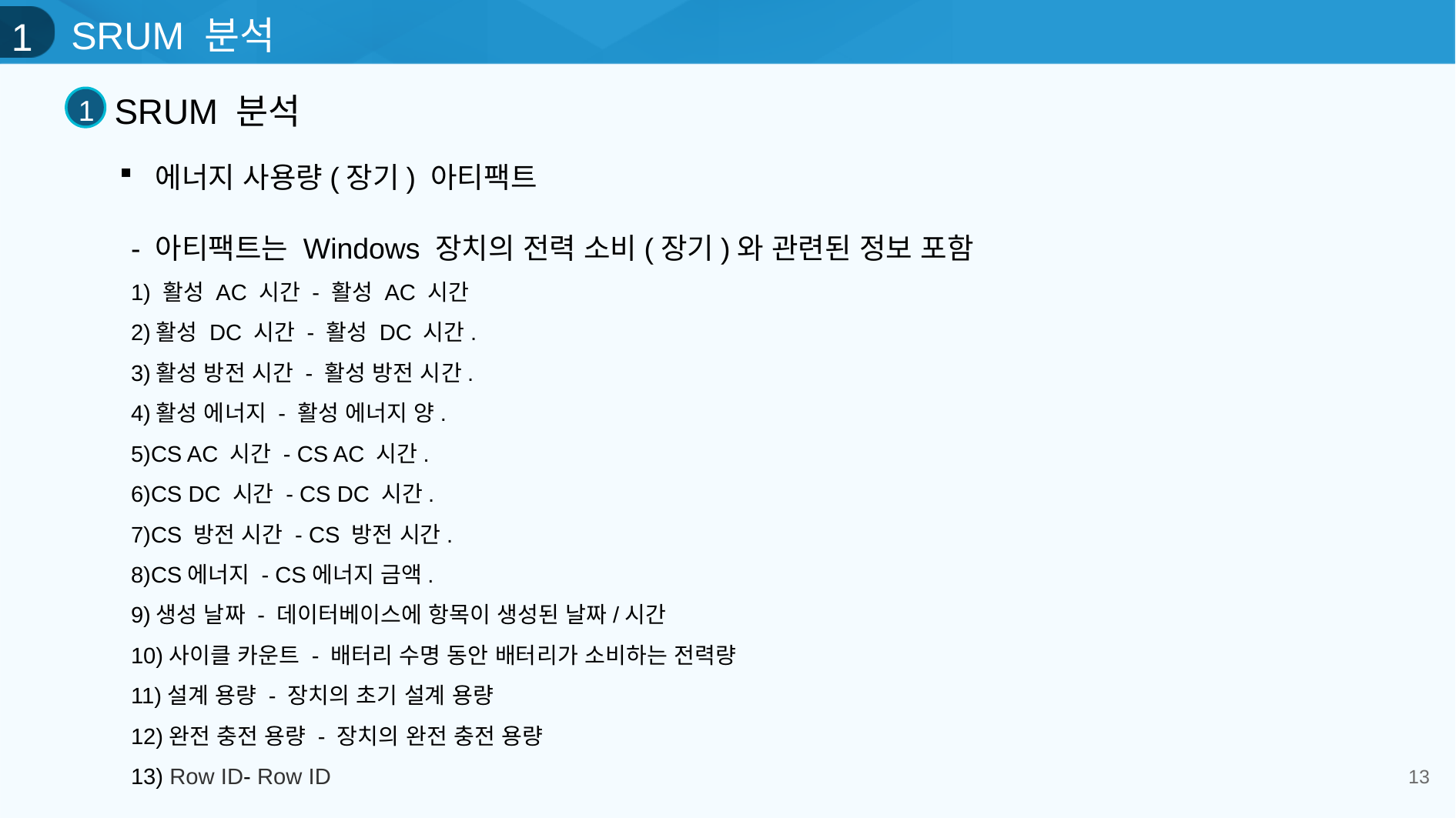

1
SRUM 분석
SRUM 분석
1

에너지 사용량(장기) 아티팩트
- 아티팩트는 Windows 장치의 전력 소비(장기)와 관련된 정보 포함
1) 활성 AC 시간 - 활성 AC 시간
2)활성 DC 시간 - 활성 DC 시간.
3)활성 방전 시간 - 활성 방전 시간.
4)활성 에너지 - 활성 에너지 양.
5)CS AC 시간 - CS AC 시간.
6)CS DC 시간 - CS DC 시간.
7)CS 방전 시간 - CS 방전 시간.
8)CS에너지 - CS에너지 금액.
9)생성 날짜 - 데이터베이스에 항목이 생성된 날짜/시간
10)사이클 카운트 - 배터리 수명 동안 배터리가 소비하는 전력량
11)설계 용량 - 장치의 초기 설계 용량
12)완전 충전 용량 - 장치의 완전 충전 용량
13) Row ID- Row ID
13
# 1) 바이러스